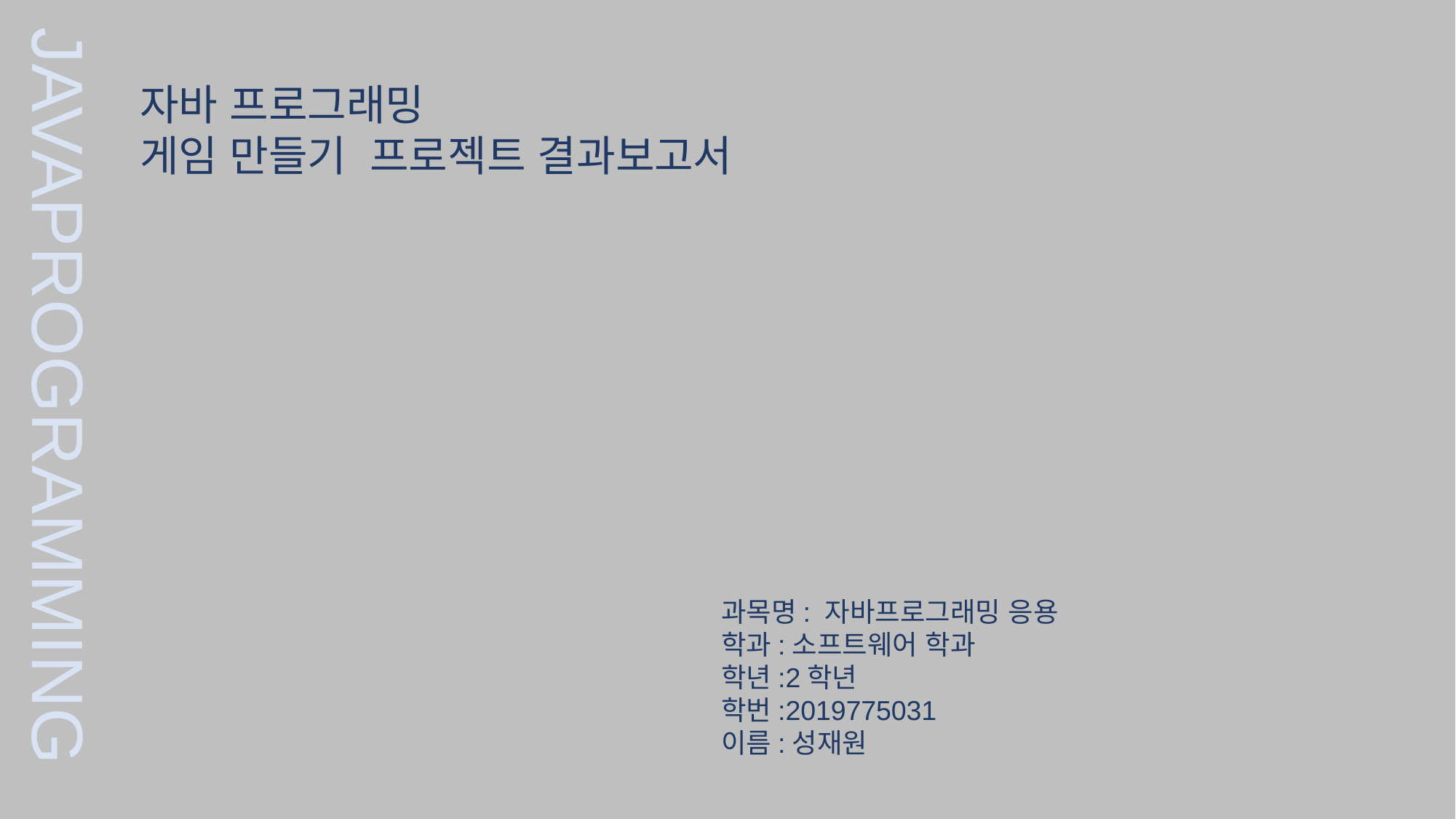

JAVAPROGRAMMING
자바 프로그래밍
게임 만들기  프로젝트 결과보고서
과목명: 자바프로그래밍 응용
학과:소프트웨어 학과
학년:2학년
학번:2019775031
이름:성재원